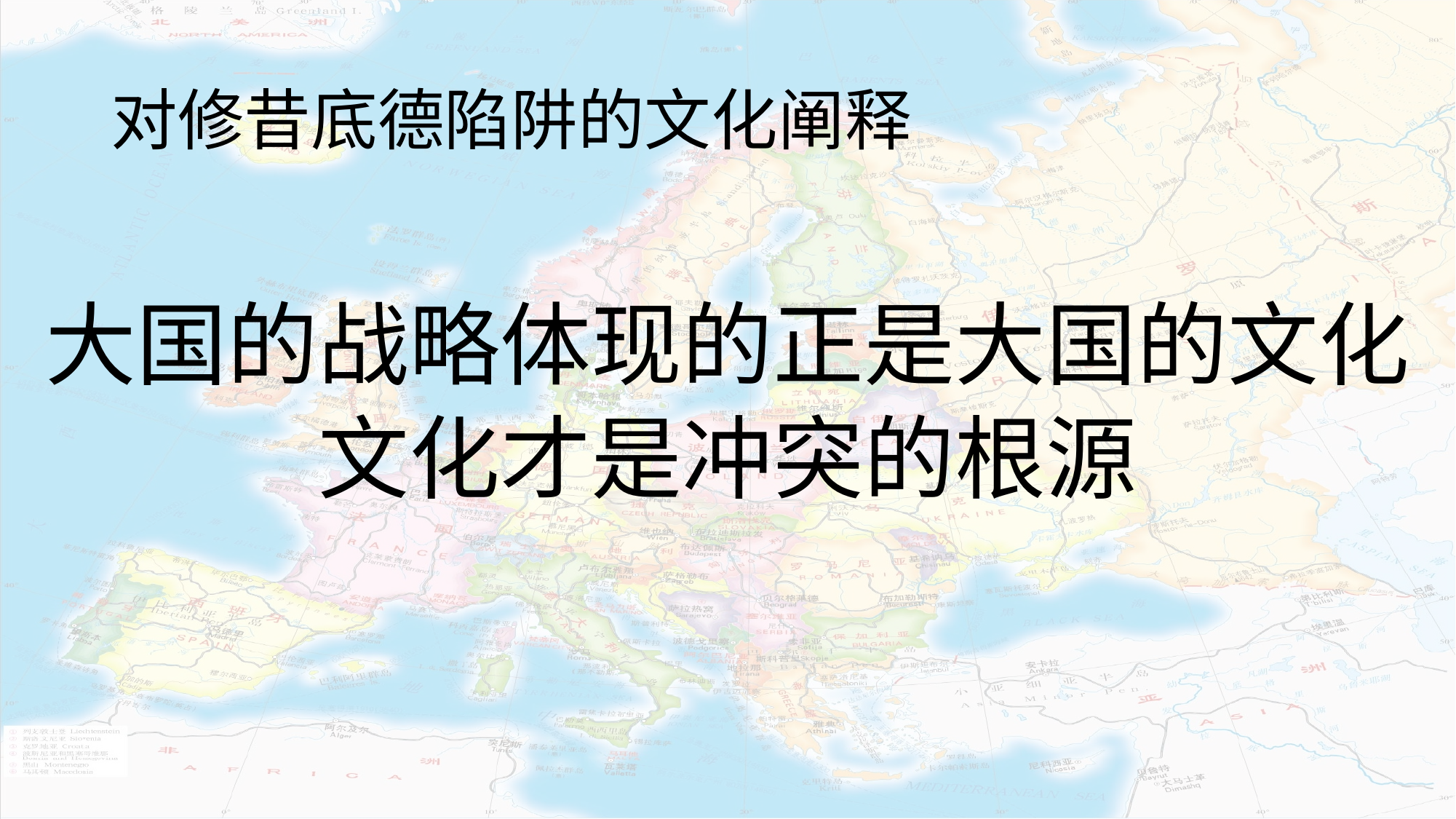

# 对修昔底德陷阱的文化阐释
大国的战略体现的正是大国的文化
文化才是冲突的根源